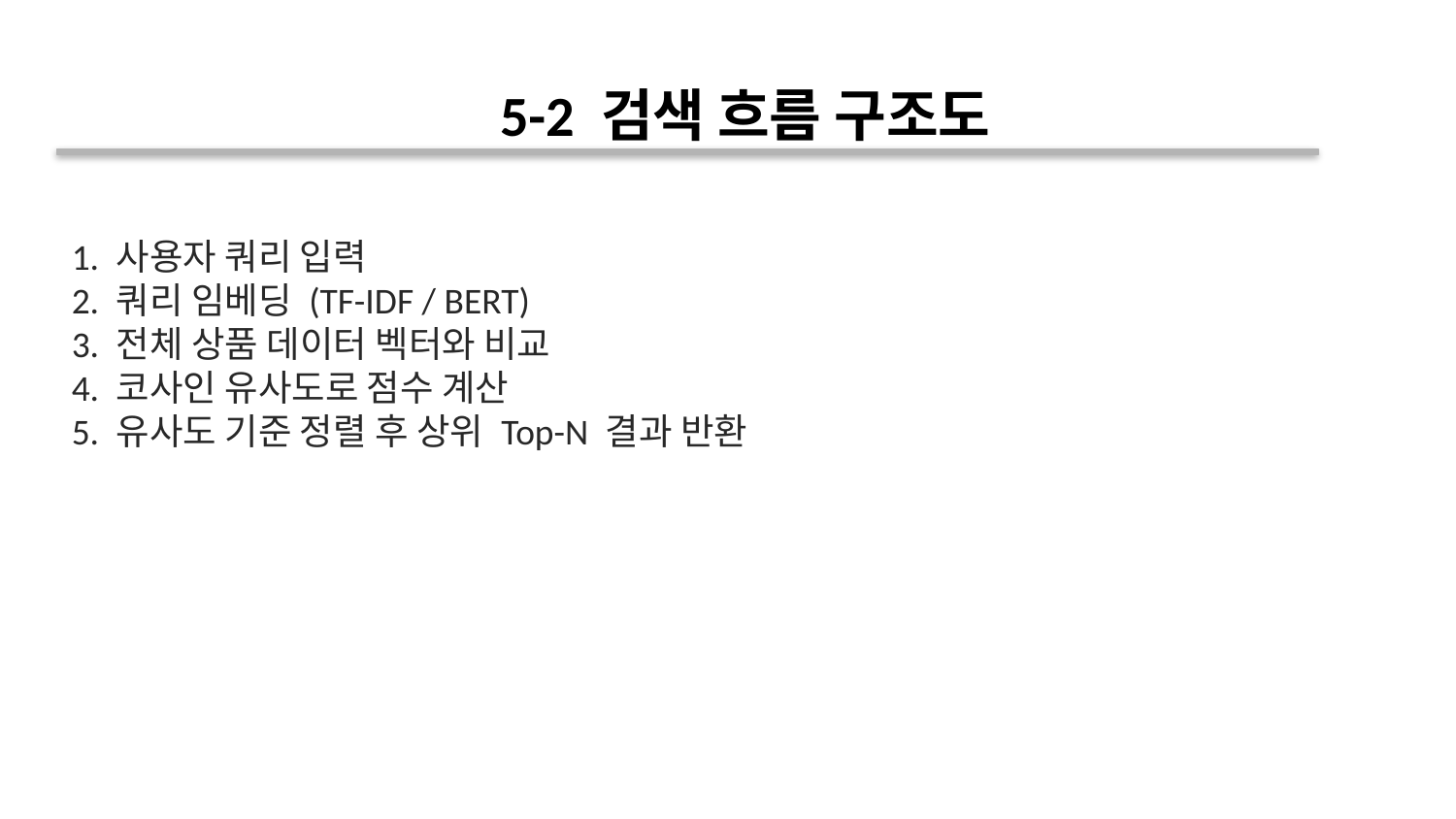

5-2 검색 흐름 구조도

1. 사용자 쿼리 입력
2. 쿼리 임베딩 (TF-IDF / BERT)
3. 전체 상품 데이터 벡터와 비교
4. 코사인 유사도로 점수 계산
5. 유사도 기준 정렬 후 상위 Top-N 결과 반환